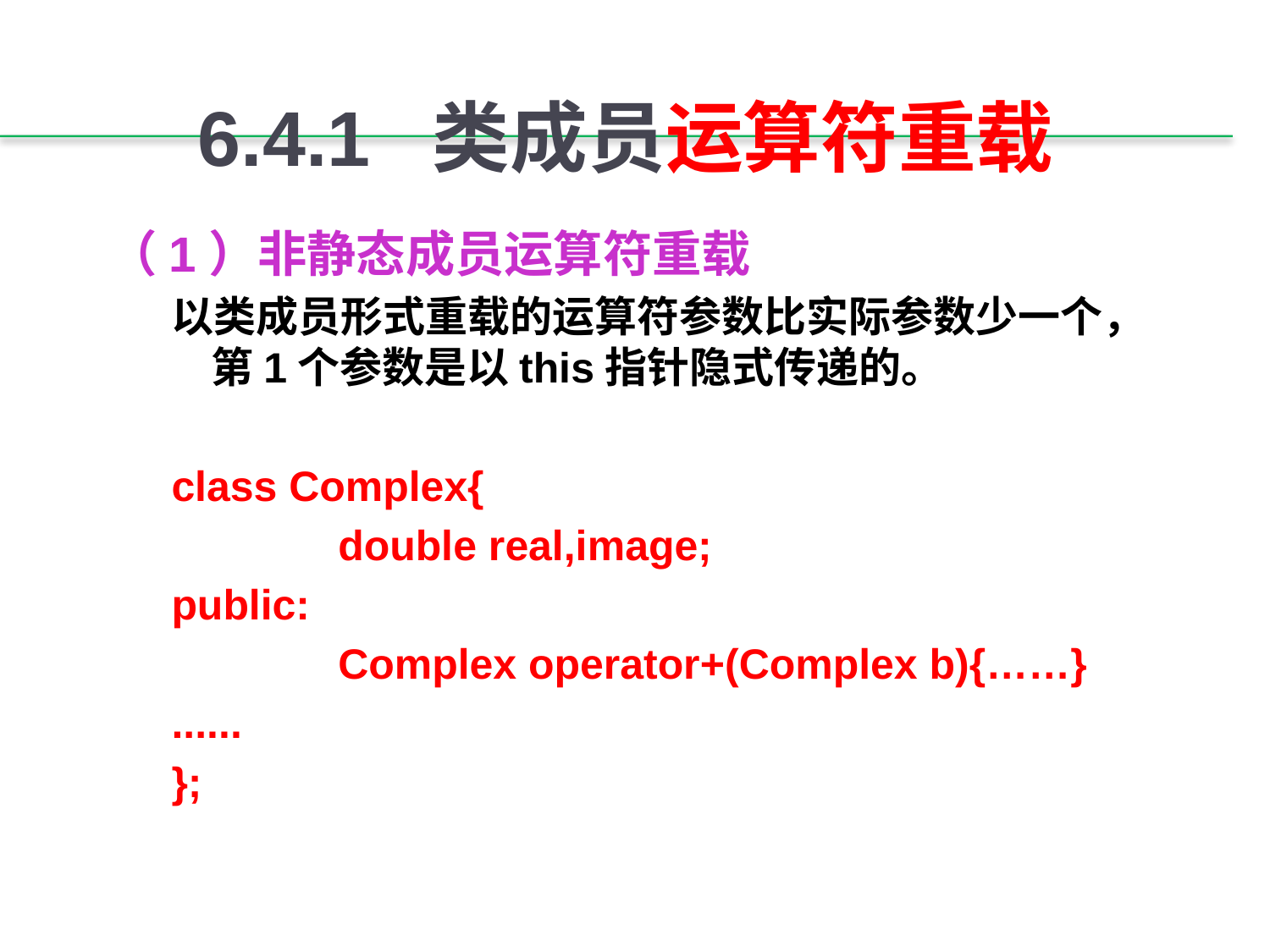

# 6.4.1  类成员运算符重载
（1）非静态成员运算符重载
以类成员形式重载的运算符参数比实际参数少一个，第1个参数是以this指针隐式传递的。

class Complex{
		double real,image;
public:
		Complex operator+(Complex b){……}
......
};